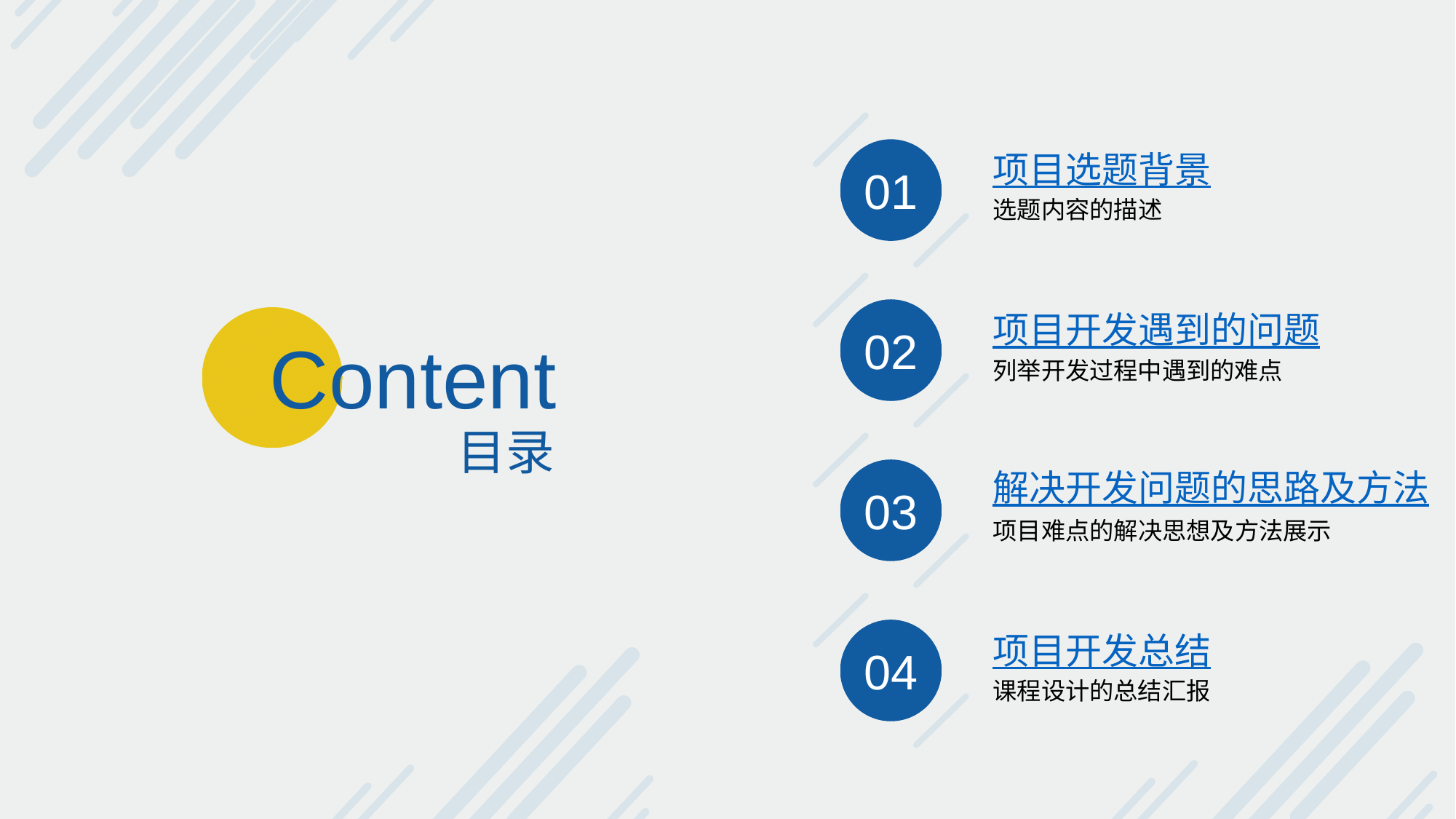

01
项目选题背景
选题内容的描述
02
项目开发遇到的问题

Content
列举开发过程中遇到的难点
目录
解决开发问题的思路及方法
03
项目难点的解决思想及方法展示
04
项目开发总结
课程设计的总结汇报